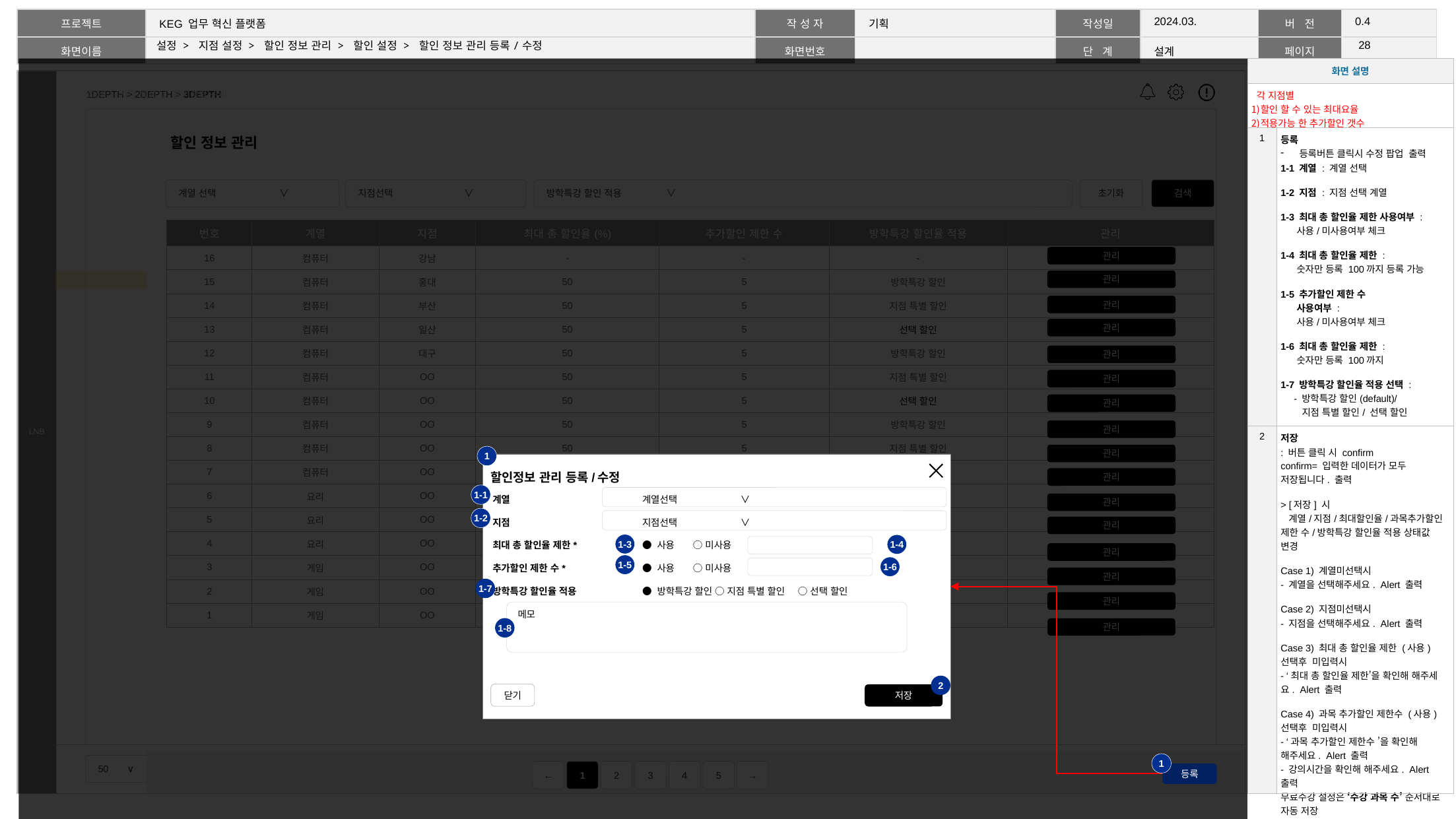

28

# 설정 > 지점 설정 > 할인 정보 관리 > 할인 설정 > 할인 정보 관리 등록/수정

| 화면 설명 |  |
| --- | --- |
| 각 지점별 할인 할 수 있는 최대요율 적용가능 한 추가할인 갯수 |  |
| 1 | 등록 등록버튼 클릭시 수정 팝업 출력 1-1 계열 : 계열 선택 1-2 지점 : 지점 선택 계열 1-3 최대 총 할인율 제한 사용여부 : 사용/미사용여부 체크 1-4 최대 총 할인율 제한 : 숫자만 등록 100까지 등록 가능 1-5 추가할인 제한 수 사용여부 : 사용/미사용여부 체크 1-6 최대 총 할인율 제한 : 숫자만 등록 100까지 1-7 방학특강 할인율 적용 선택 : - 방학특강 할인(default)/ 지점 특별 할인/ 선택 할인 1-8 메모: 메모 입력 |
| 2 | 저장 : 버튼 클릭 시 confirm confirm= 입력한 데이터가 모두 저장됩니다. 출력 > [저장] 시 계열/지점/최대할인율/과목추가할인 제한 수/방학특강 할인율 적용 상태값 변경 Case 1) 계열미선택시 - 계열을 선택해주세요. Alert 출력 Case 2) 지점미선택시 - 지점을 선택해주세요. Alert 출력 Case 3) 최대 총 할인율 제한 (사용)선택후 미입력시 - ‘최대 총 할인율 제한’을 확인해 해주세요. Alert 출력 Case 4) 과목 추가할인 제한수 (사용)선택후 미입력시 - ‘과목 추가할인 제한수 ’을 확인해 해주세요. Alert 출력 - 강의시간을 확인해 해주세요. Alert 출력 무료수강 설정은 ‘수강 과목 수’ 순서대로 자동 저장 > [닫기] 시 confirm 종료 |
설정 > 지점 설정 > 할인정보 관리
할인 정보 관리
계열 선택                        ∨
지점선택                           ∨
초기화
검색
방학특강 할인 적용                 ∨
| 번호 | 계열 | 지점 | 최대 총 할인율(%) | 추가할인 제한 수 | 방학특강 할인율 적용 | 관리 |
| --- | --- | --- | --- | --- | --- | --- |
| 16 | 컴퓨터 | 강남 | - | - | - |  |
| 15 | 컴퓨터 | 홍대 | 50 | 5 | 방학특강 할인 |  |
| 14 | 컴퓨터 | 부산 | 50 | 5 | 지점 특별 할인 |  |
| 13 | 컴퓨터 | 일산 | 50 | 5 | 선택 할인 |  |
| 12 | 컴퓨터 | 대구 | 50 | 5 | 방학특강 할인 |  |
| 11 | 컴퓨터 | OO | 50 | 5 | 지점 특별 할인 |  |
| 10 | 컴퓨터 | OO | 50 | 5 | 선택 할인 |  |
| 9 | 컴퓨터 | OO | 50 | 5 | 방학특강 할인 |  |
| 8 | 컴퓨터 | OO | 50 | 5 | 지점 특별 할인 |  |
| 7 | 컴퓨터 | OO | 50 | 5 | 선택 할인 |  |
| 6 | 요리 | OO | 50 | 5 | 방학특강 할인 |  |
| 5 | 요리 | OO | 50 | 5 | 지점 특별 할인 |  |
| 4 | 요리 | OO | 50 | 5 | 선택 할인 |  |
| 3 | 게임 | OO | 50 | 5 | 방학특강 할인 |  |
| 2 | 게임 | OO | - | - | 지점 특별 할인 |  |
| 1 | 게임 | OO | 50 | 5 | 선택 할인 |  |
관리
관리

관리
관리
관리
관리
관리
관리
관리
1
할인정보 관리 등록/수정
관리
1-1

| 계열 | 계열선택 ∨ |
| --- | --- |
| 지점 | 지점선택 ∨ |
| 최대 총 할인율 제한\* | ● 사용 ○ 미사용 % |
| 추가할인 제한 수\* | ● 사용 ○ 미사용 |
| 방학특강 할인율 적용 | ● 방학특강 할인 ○ 지점 특별 할인 ○ 선택 할인 |
|  |  |
관리
1-2

관리
1-3
1-4

관리
1-5
1-6

관리
1-7
관리
메모
1-8
관리
2
닫기
저장

1
←
1
2
3
4
5
→
등록